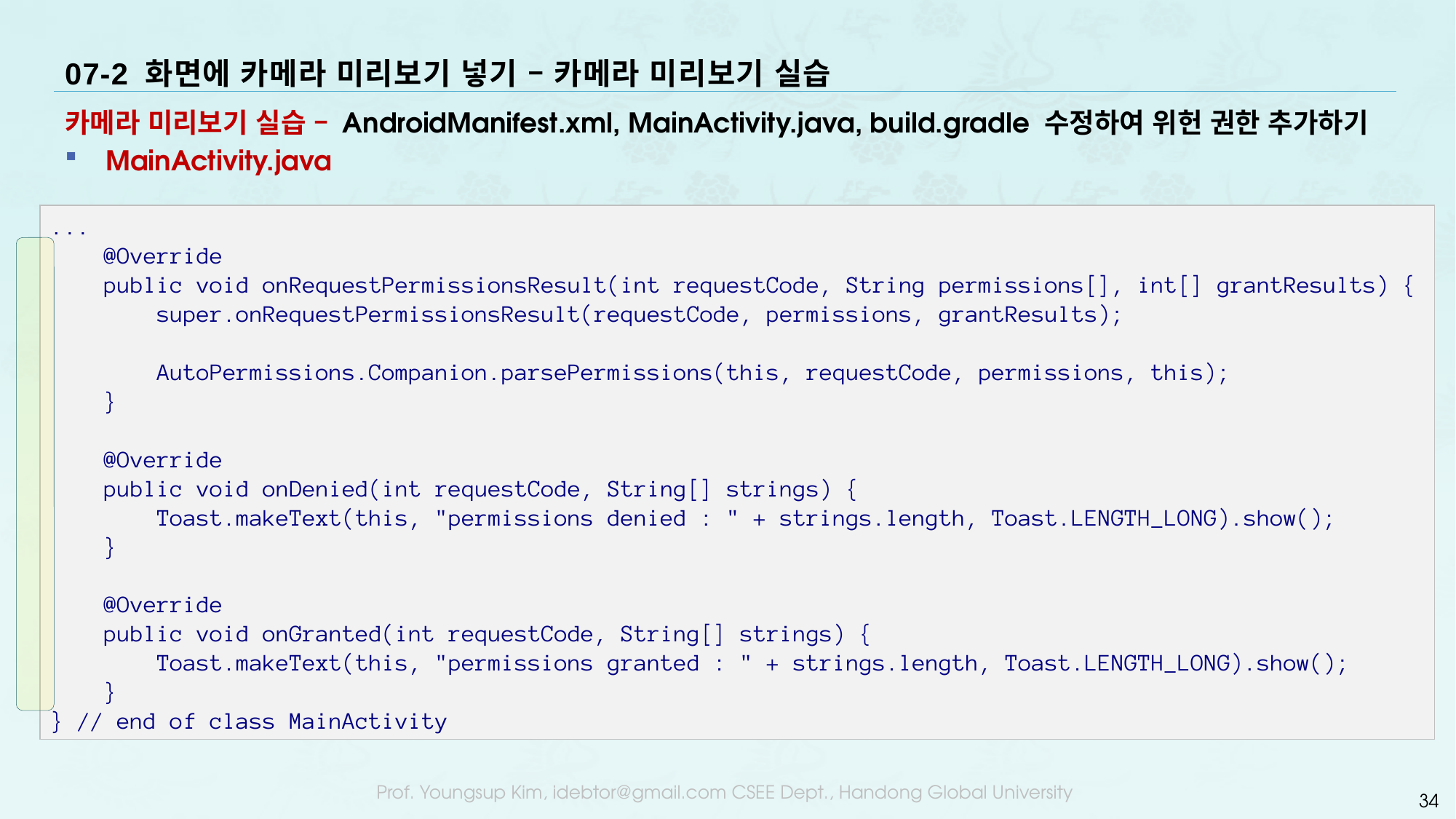

# 07-2 화면에 카메라 미리보기 넣기 – 카메라 미리보기 실습
카메라 미리보기 실습 – AndroidManifest.xml, MainActivity.java, build.gradle 수정하여 위헌 권한 추가하기
MainActivity.java
...
    @Override
    public void onRequestPermissionsResult(int requestCode, String permissions[], int[] grantResults) {
        super.onRequestPermissionsResult(requestCode, permissions, grantResults);

        AutoPermissions.Companion.parsePermissions(this, requestCode, permissions, this);
    }

    @Override
    public void onDenied(int requestCode, String[] strings) {
        Toast.makeText(this, "permissions denied : " + strings.length, Toast.LENGTH_LONG).show();
    }

    @Override
    public void onGranted(int requestCode, String[] strings) {
        Toast.makeText(this, "permissions granted : " + strings.length, Toast.LENGTH_LONG).show();
    }
} // end of class MainActivity

34